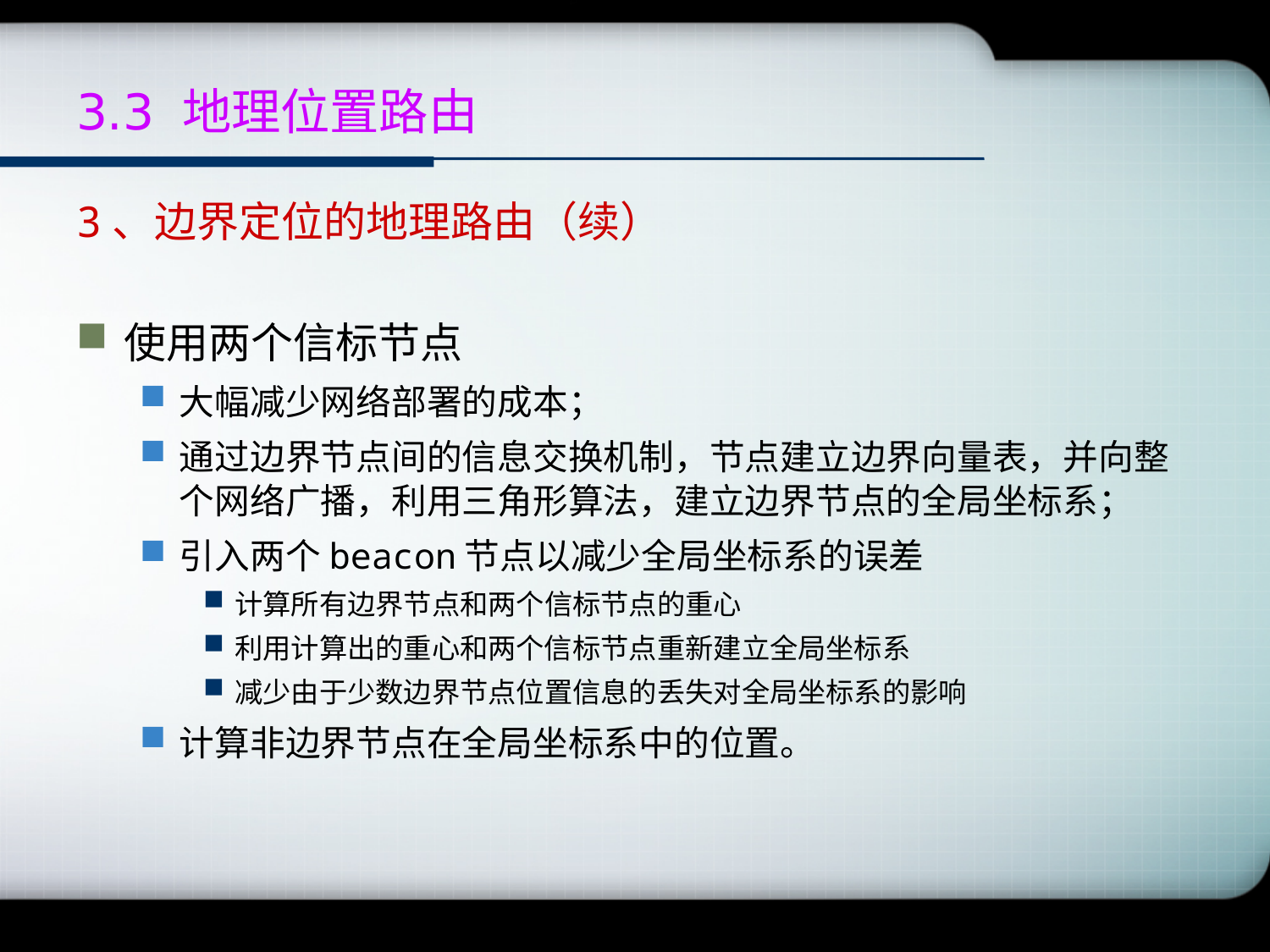

# 3.3 地理位置路由
3、边界定位的地理路由（续）

使用两个信标节点
大幅减少网络部署的成本；
通过边界节点间的信息交换机制，节点建立边界向量表，并向整个网络广播，利用三角形算法，建立边界节点的全局坐标系；
引入两个beacon节点以减少全局坐标系的误差
计算所有边界节点和两个信标节点的重心
利用计算出的重心和两个信标节点重新建立全局坐标系
减少由于少数边界节点位置信息的丢失对全局坐标系的影响
计算非边界节点在全局坐标系中的位置。